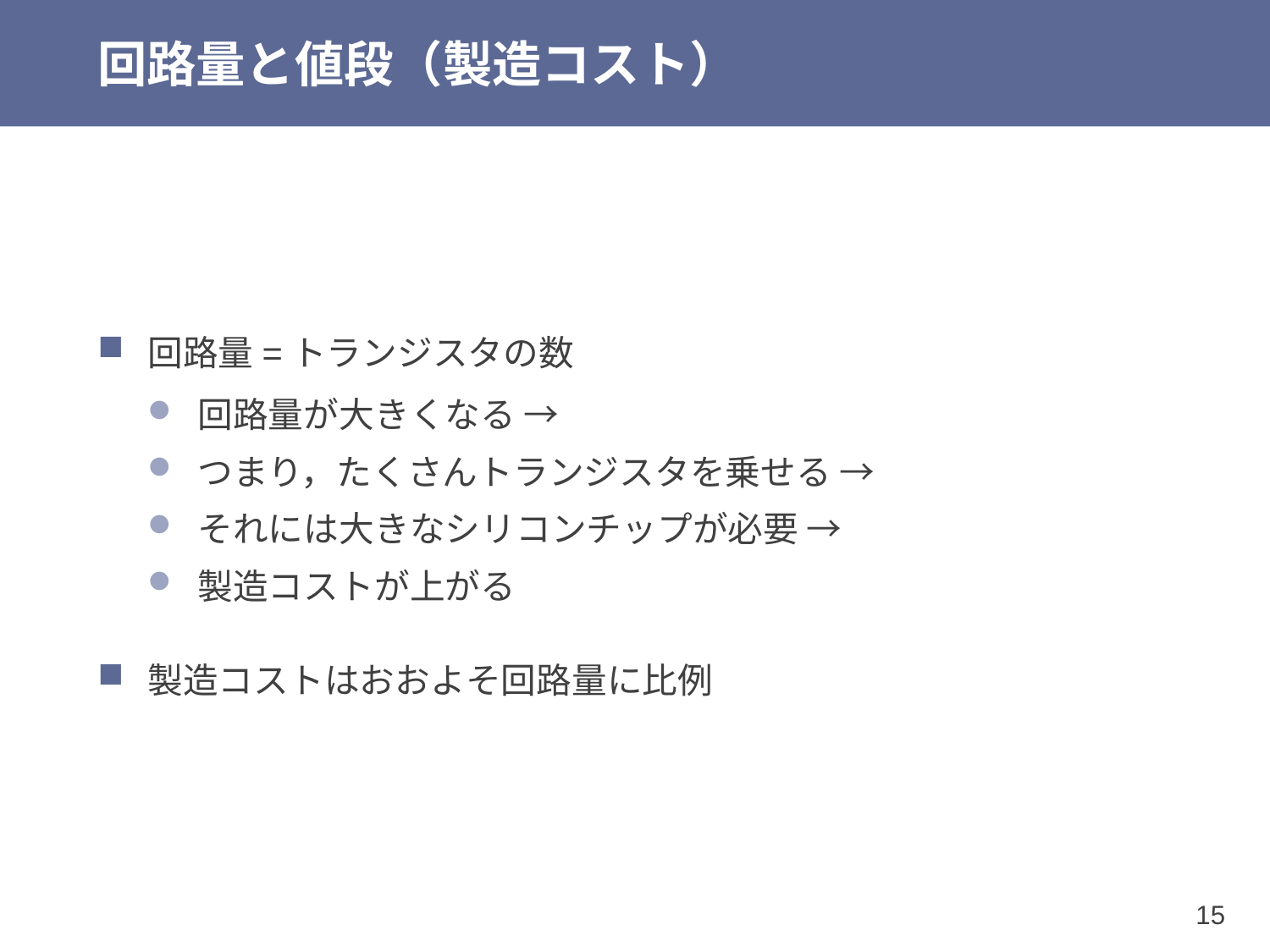

# 回路量と値段（製造コスト）
回路量=トランジスタの数
回路量が大きくなる →
つまり，たくさんトランジスタを乗せる →
それには大きなシリコンチップが必要 →
製造コストが上がる
製造コストはおおよそ回路量に比例